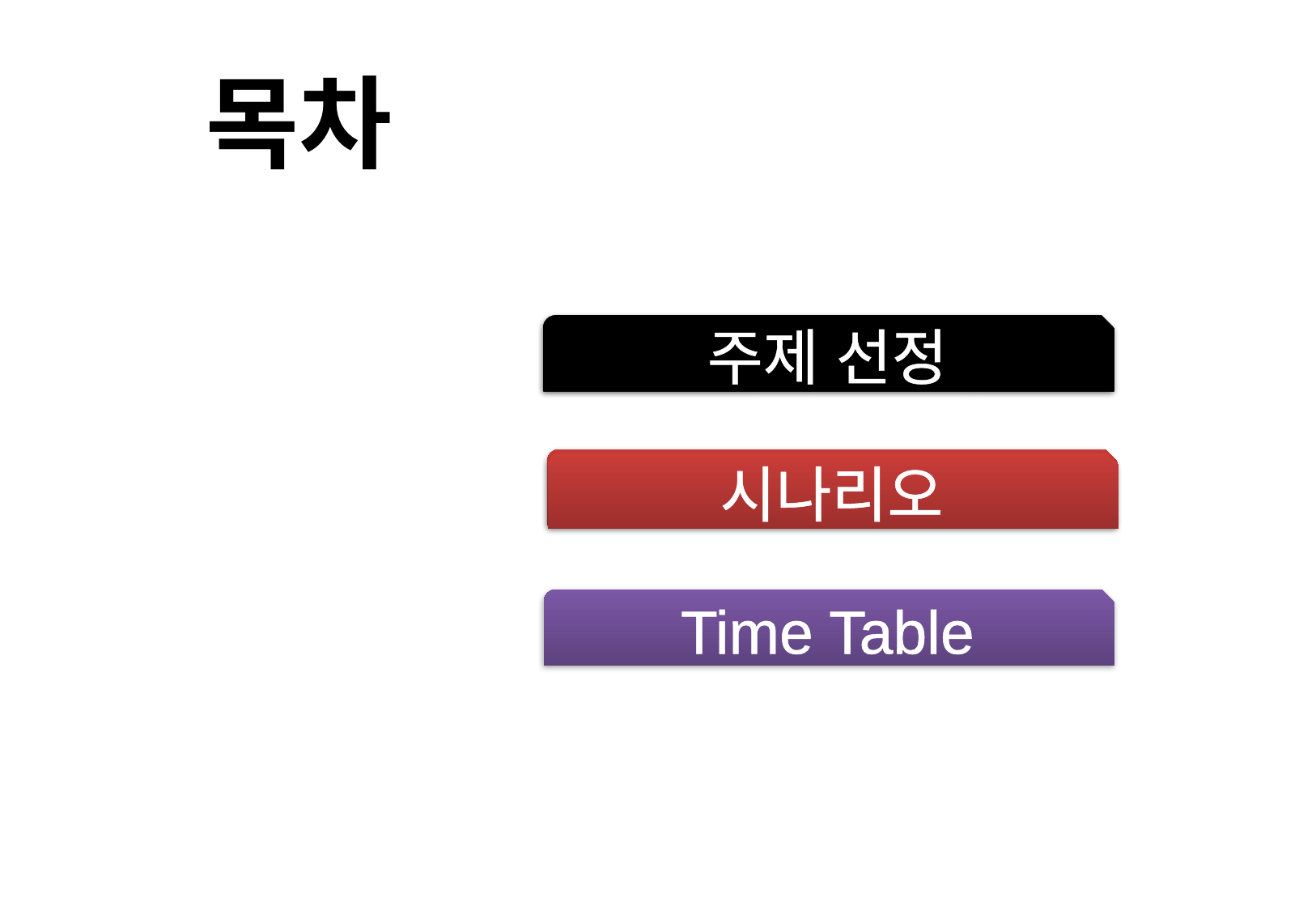

목차
주제 선정이유
주제 선정
벤치마킹
시나리오
Time Table